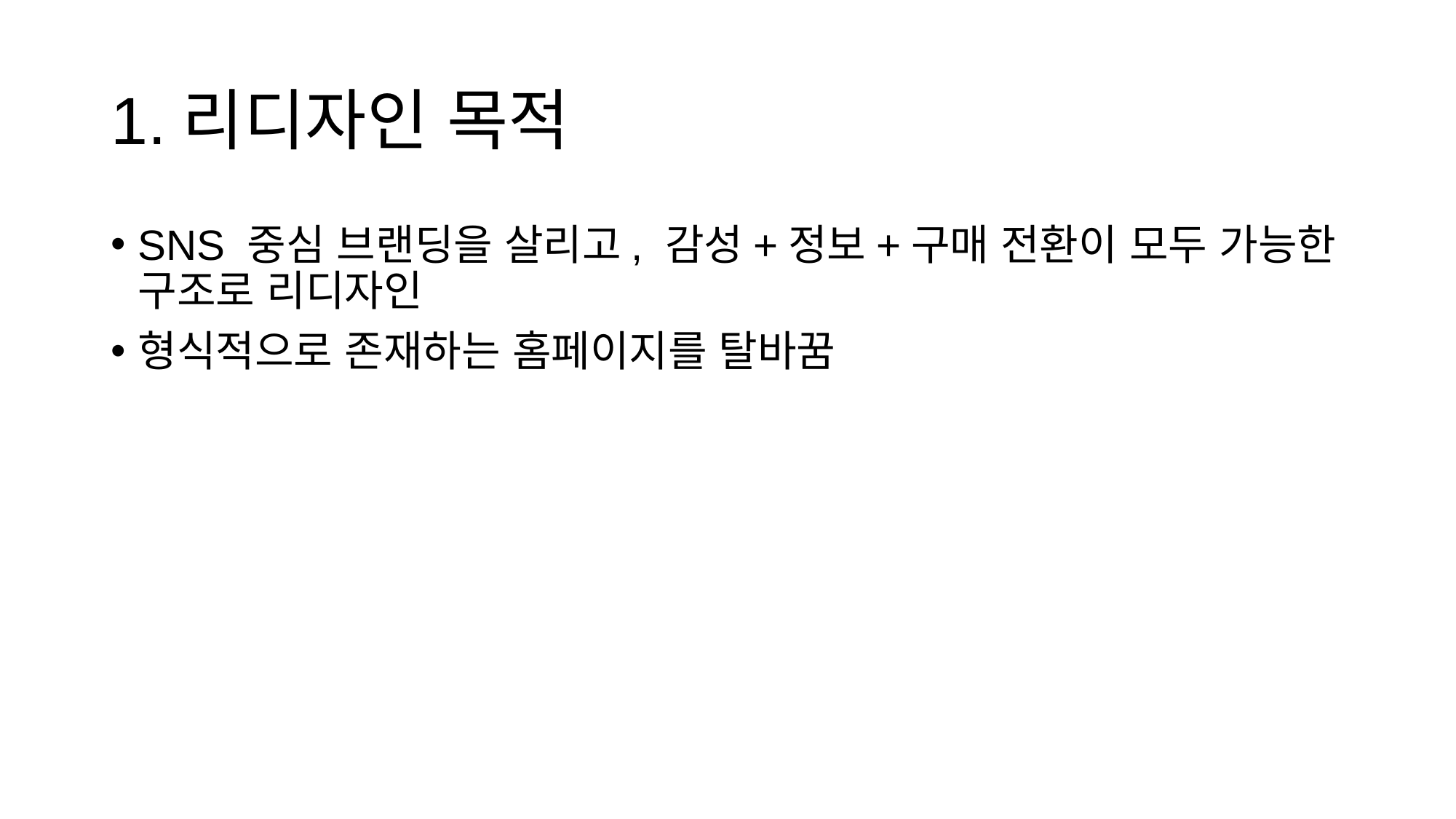

# 1.리디자인 목적
SNS 중심 브랜딩을 살리고, 감성+정보+구매 전환이 모두 가능한 구조로 리디자인
형식적으로 존재하는 홈페이지를 탈바꿈